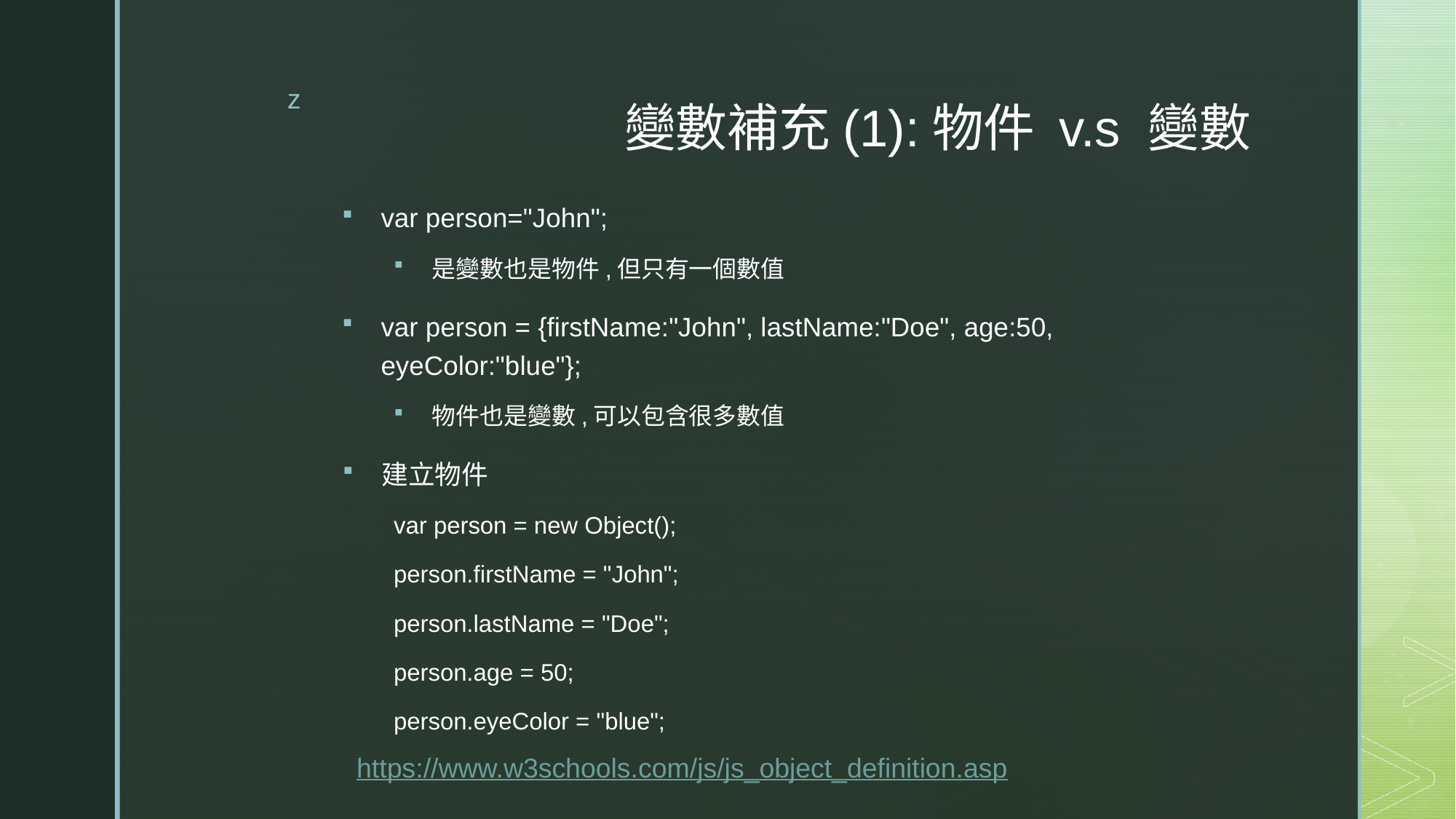

# 變數補充(1):物件 v.s 變數
var person="John";
是變數也是物件,但只有一個數值
var person = {firstName:"John", lastName:"Doe", age:50, eyeColor:"blue"};
物件也是變數,可以包含很多數值
建立物件
var person = new Object();
person.firstName = "John";
person.lastName = "Doe";
person.age = 50;
person.eyeColor = "blue";

https://www.w3schools.com/js/js_object_definition.asp